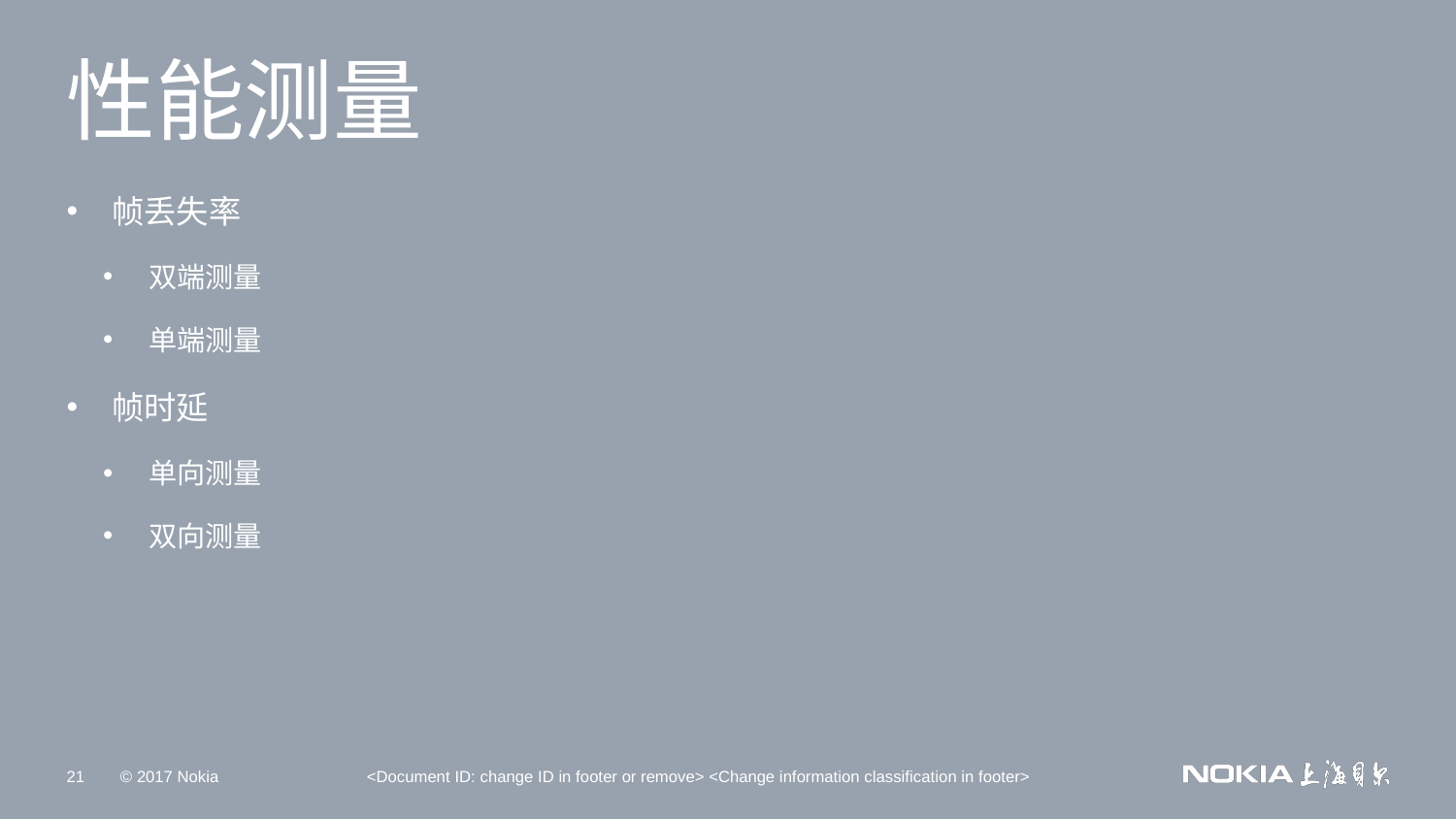

性能测量
帧丢失率
双端测量
单端测量
帧时延
单向测量
双向测量
<Document ID: change ID in footer or remove> <Change information classification in footer>